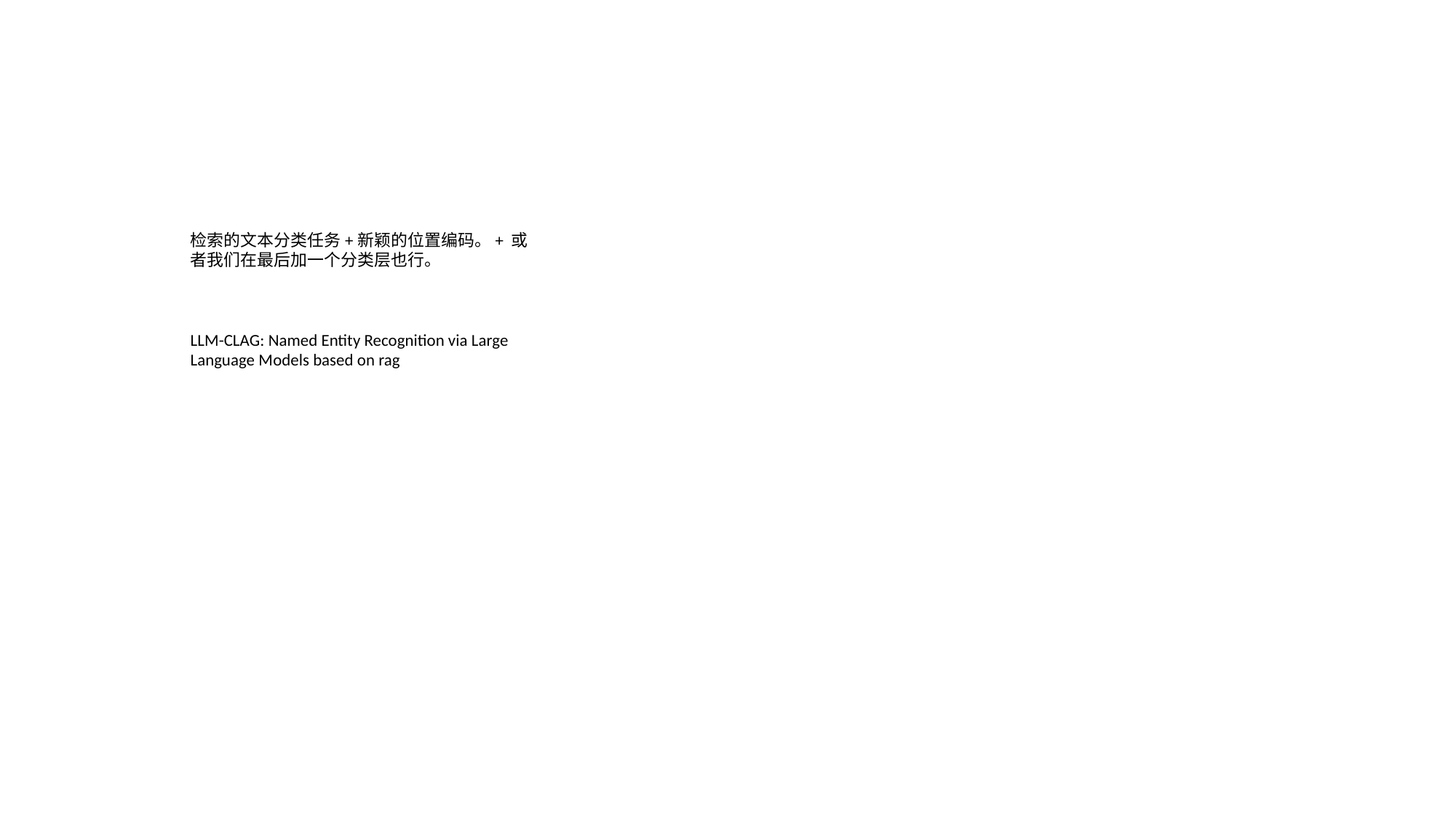

检索的文本分类任务+新颖的位置编码。+ 或者我们在最后加一个分类层也行。

LLM-CLAG: Named Entity Recognition via Large Language Models based on rag